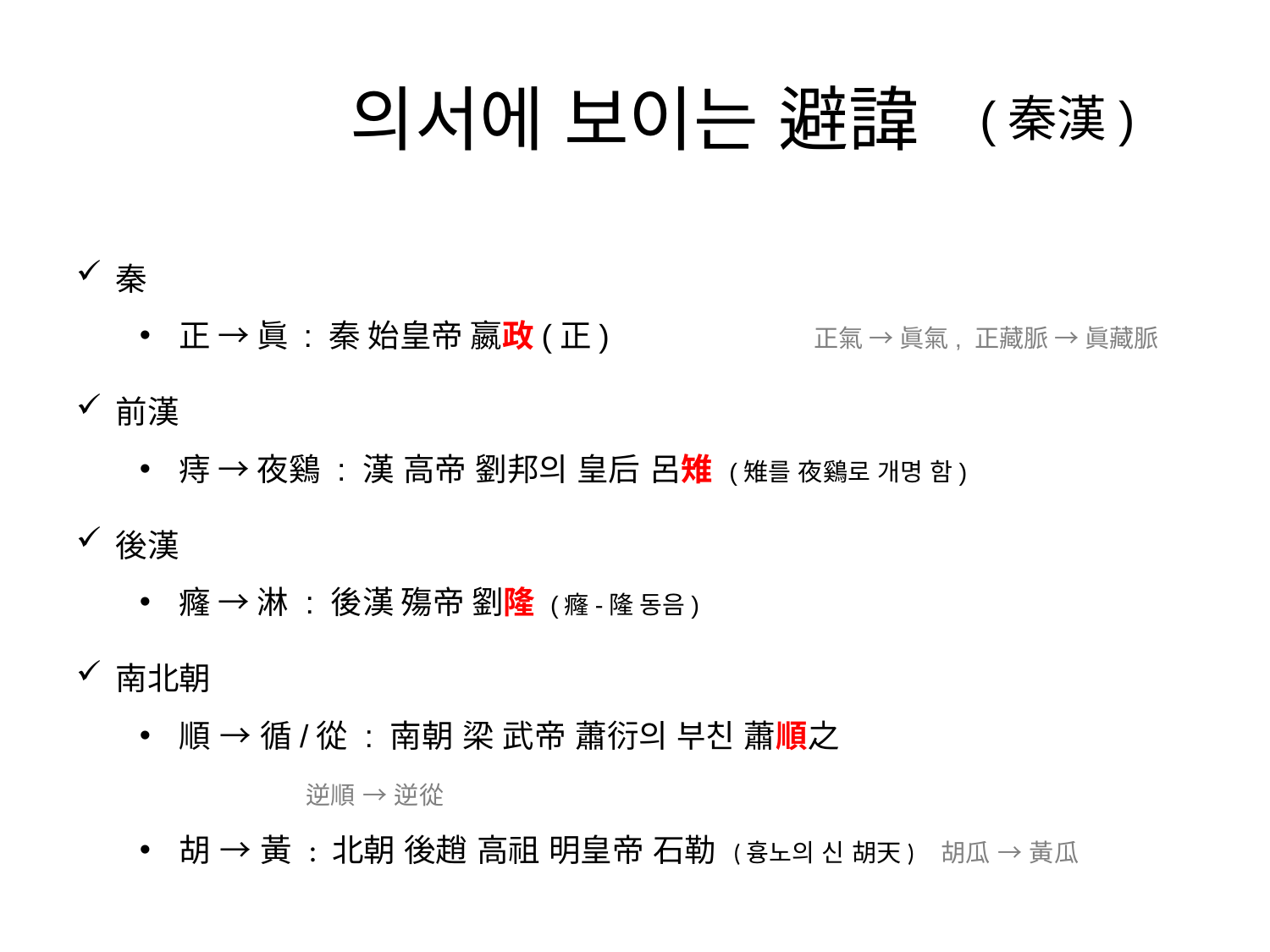

의서에 보이는 避諱
 (秦漢)
秦
正 → 眞 : 秦 始皇帝 嬴政(正)		正氣 → 眞氣, 正藏脈 → 眞藏脈

前漢
痔 → 夜鷄 : 漢 高帝 劉邦의 皇后 呂雉 (雉를 夜鷄로 개명 함)

後漢
癃 → 淋 : 後漢 殤帝 劉隆 (癃-隆 동음)

南北朝
順 → 循/從 : 南朝 梁 武帝 蕭衍의 부친 蕭順之			逆順 → 逆從
胡 → 黃 : 北朝 後趙 高祖 明皇帝 石勒 (흉노의 신 胡天)	胡瓜 → 黃瓜